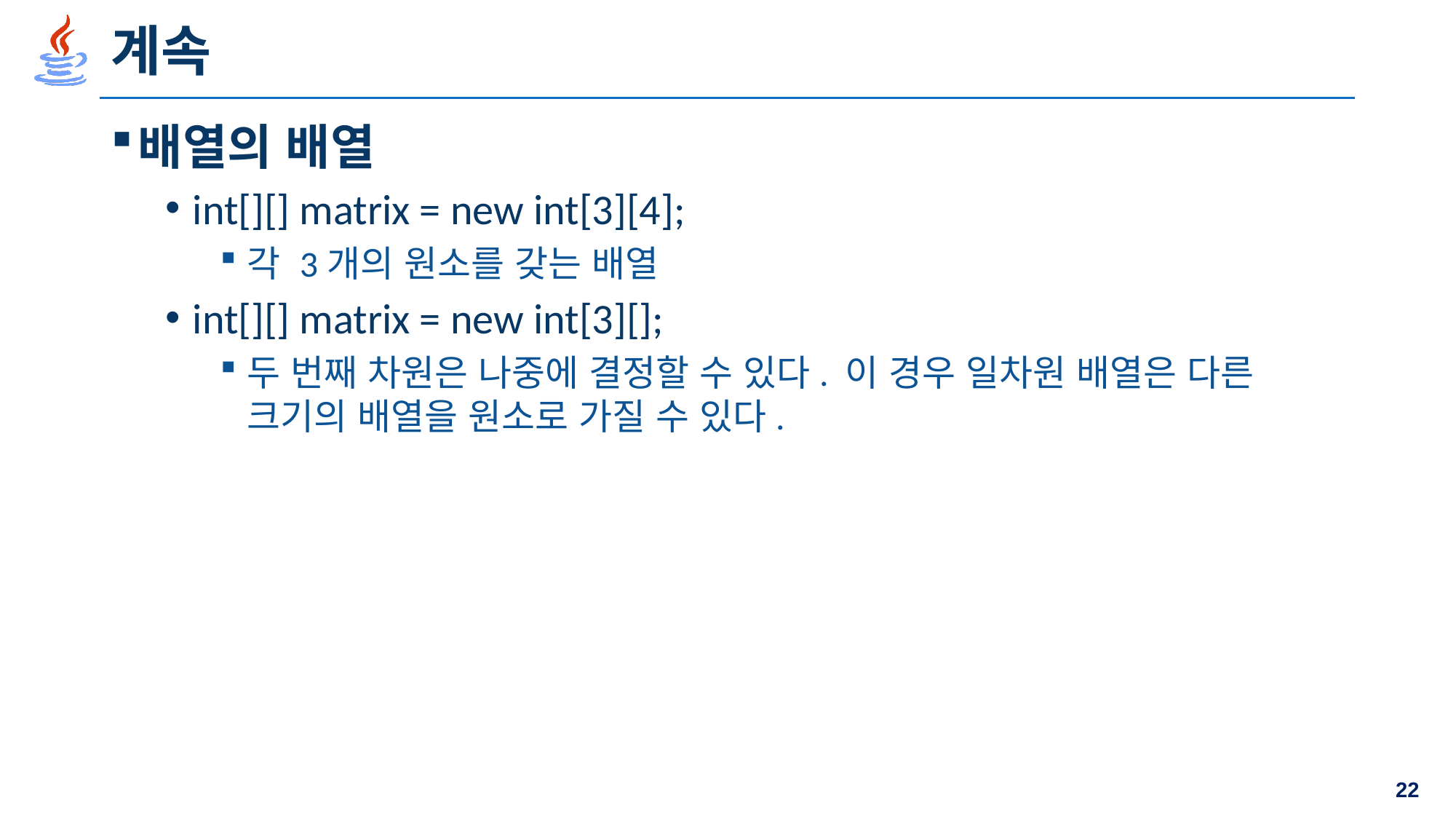

# 계속
배열의 배열
int[][] matrix = new int[3][4];
각 3개의 원소를 갖는 배열
int[][] matrix = new int[3][];
두 번째 차원은 나중에 결정할 수 있다. 이 경우 일차원 배열은 다른 크기의 배열을 원소로 가질 수 있다.
22